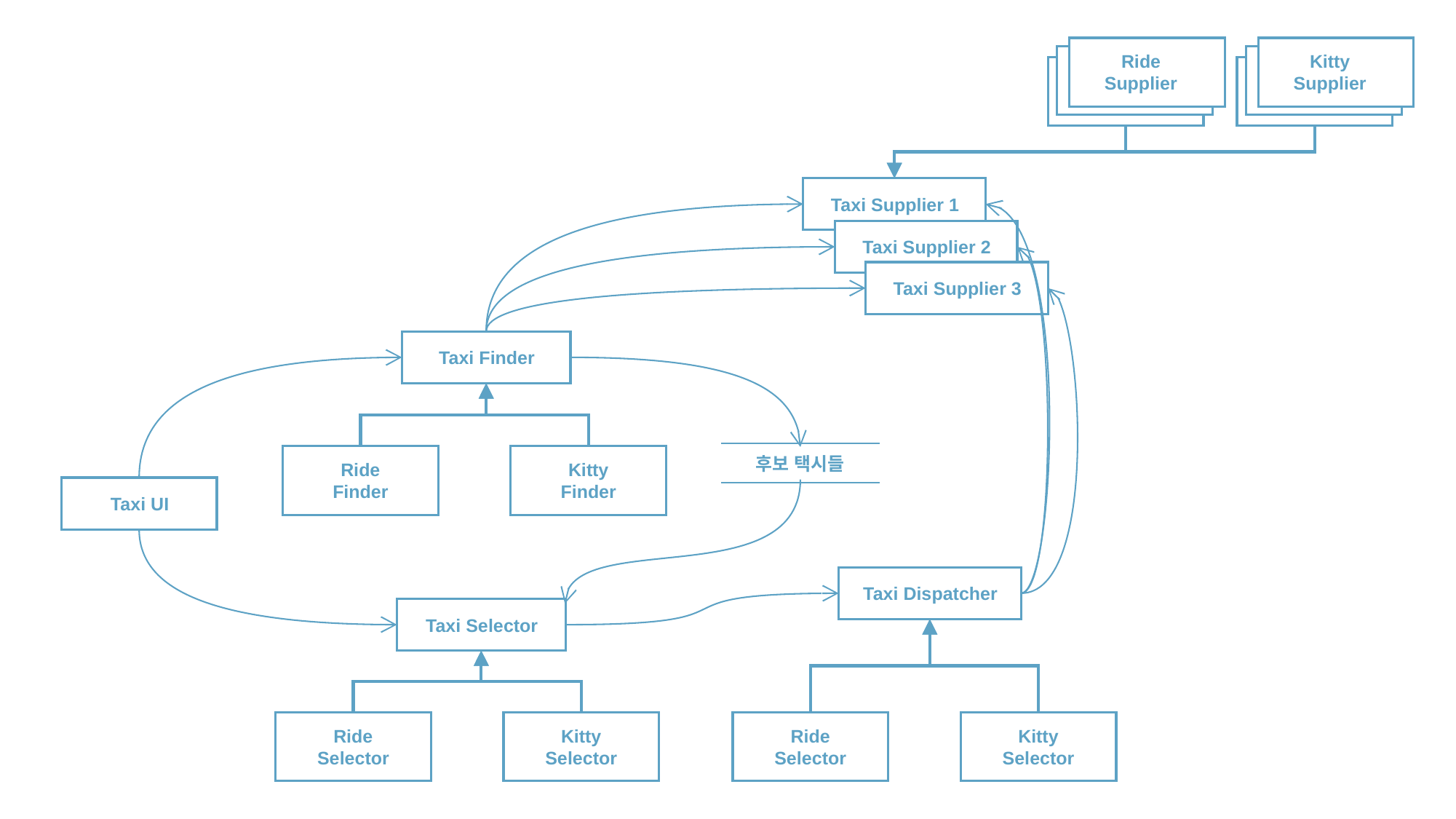

Ride
Supplier

Kitty
Supplier

Taxi Supplier 1

Taxi Supplier 2

Taxi Supplier 3

Taxi Finder
후보 택시들

Kitty
Finder

Ride
Finder

Taxi UI

Taxi Dispatcher

Taxi Selector

Kitty
Selector

Kitty
Selector

Ride
Selector

Ride
Selector